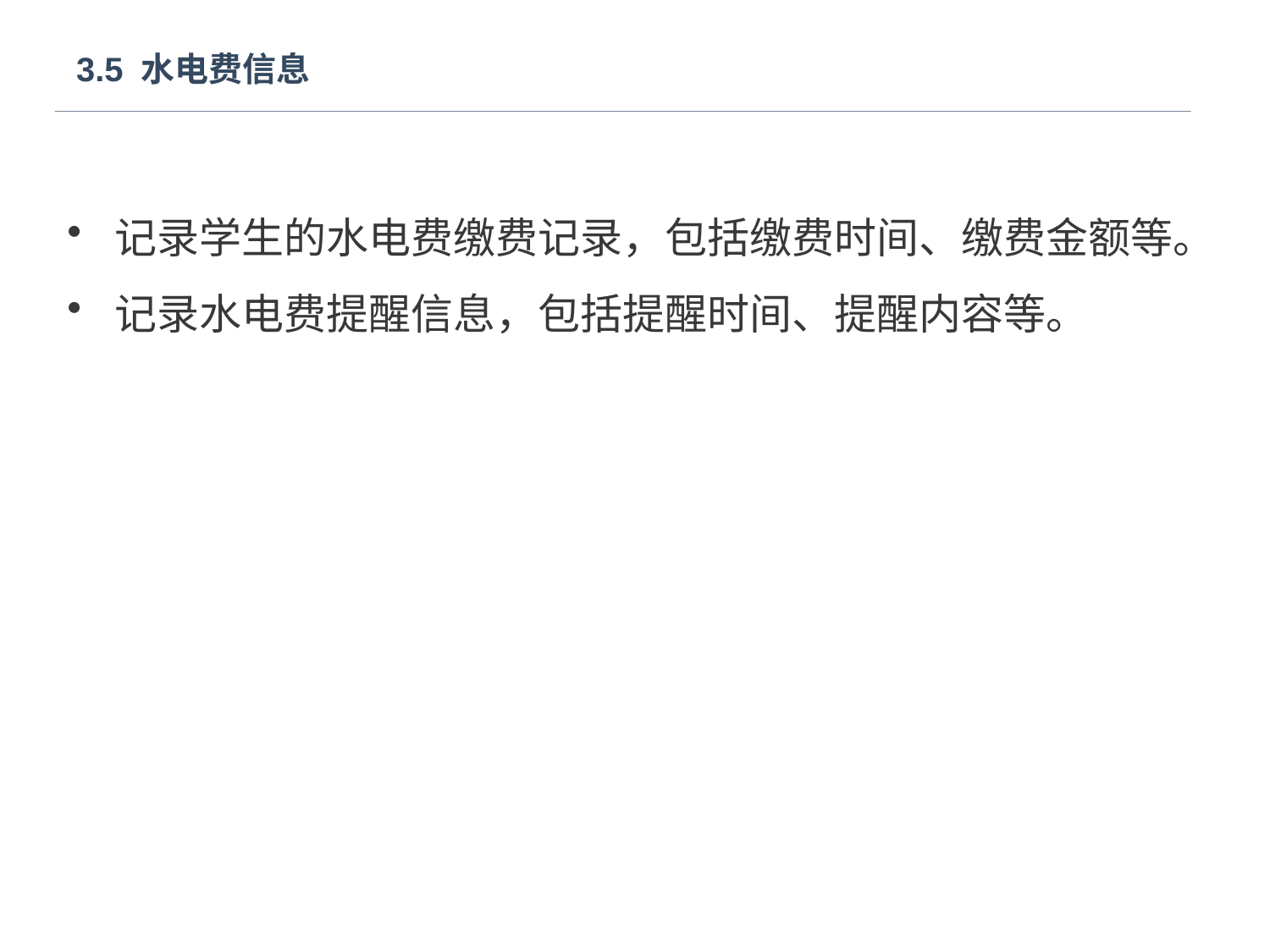

3.5 水电费信息

记录学生的水电费缴费记录，包括缴费时间、缴费金额等。
记录水电费提醒信息，包括提醒时间、提醒内容等。